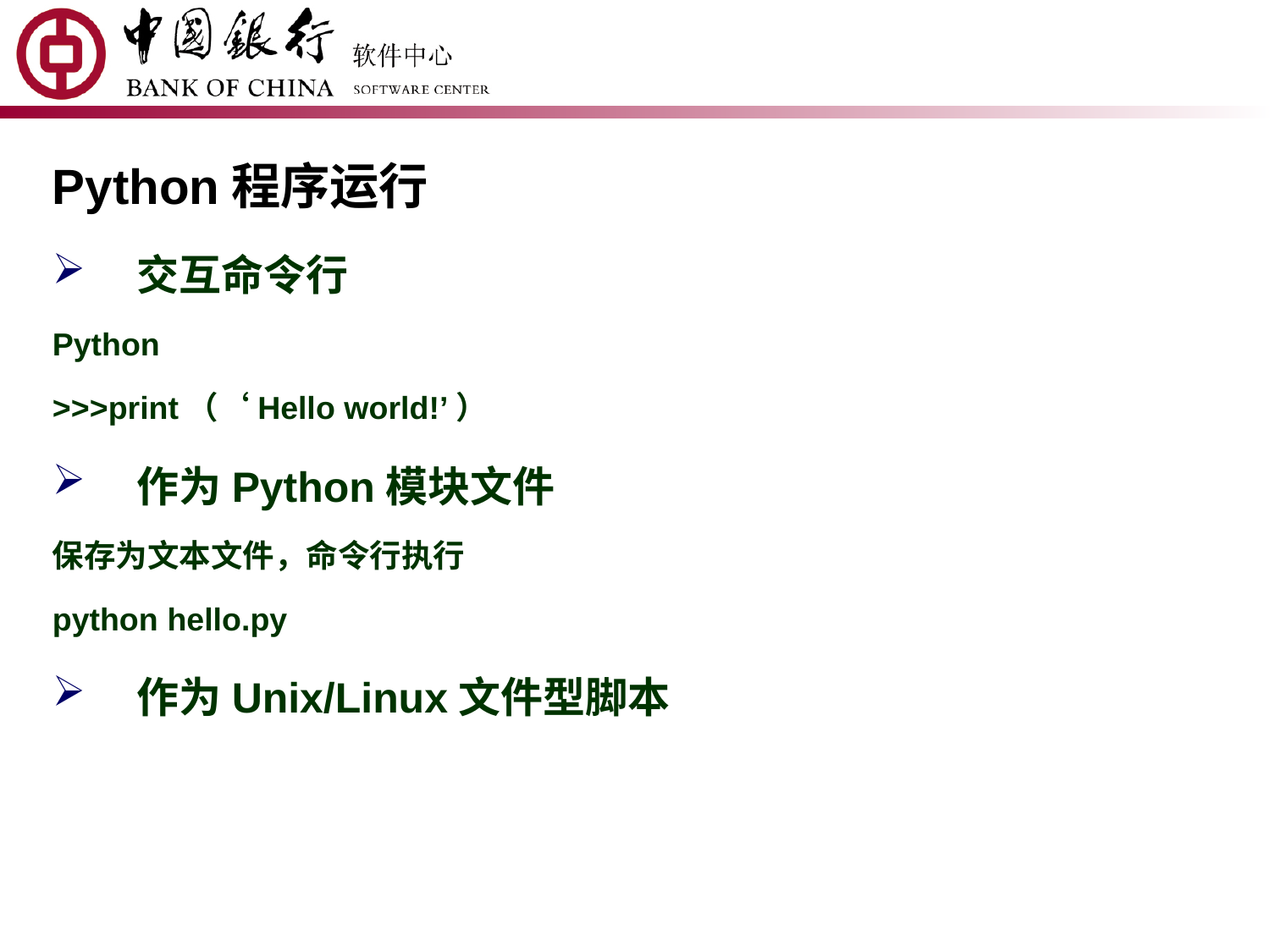

Python程序运行
交互命令行
Python
>>>print（‘Hello world!’）
作为Python模块文件
保存为文本文件，命令行执行
python hello.py
作为Unix/Linux文件型脚本